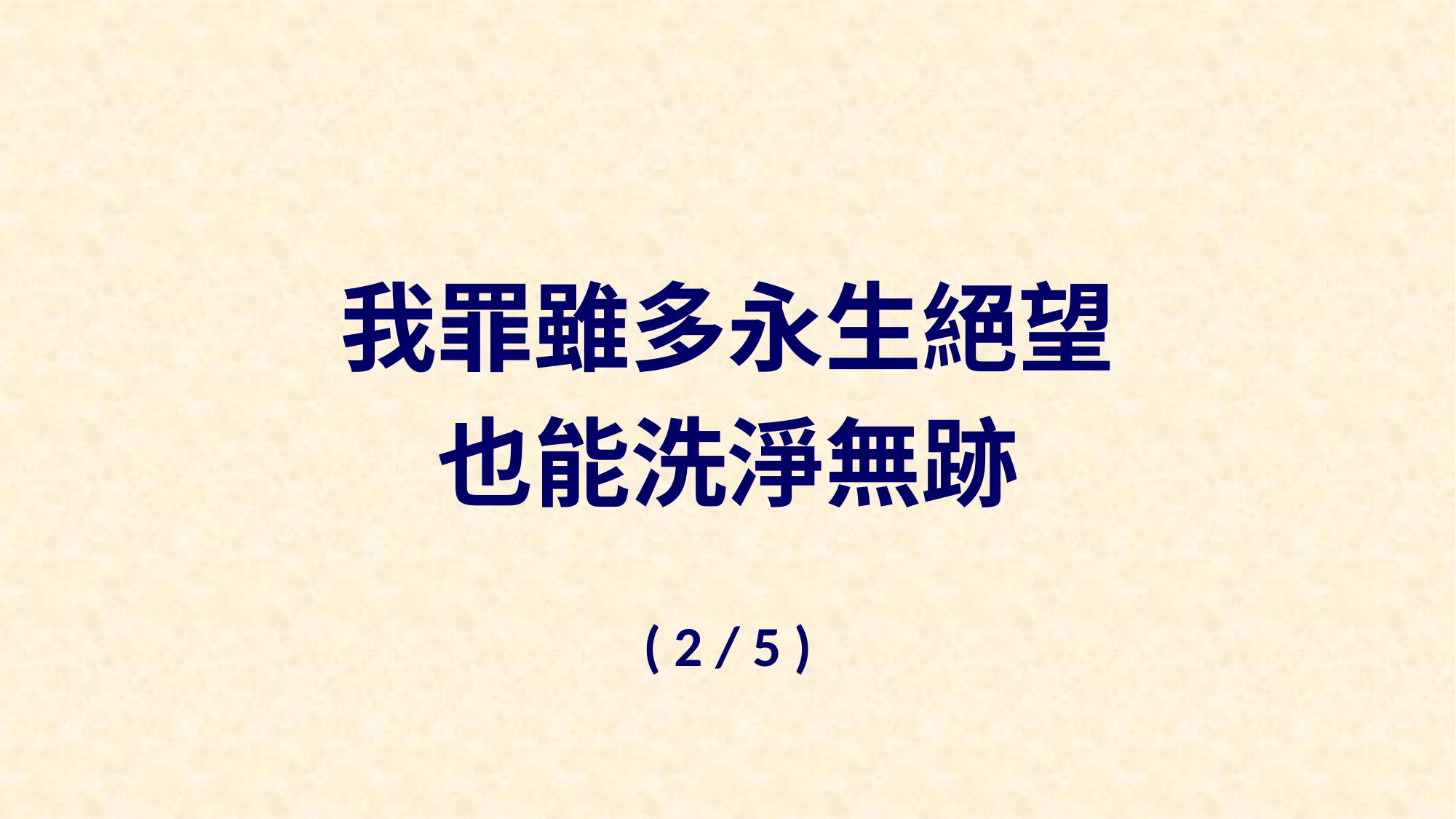

我罪雖多永生絕望
也能洗淨無跡
( 2 / 5 )